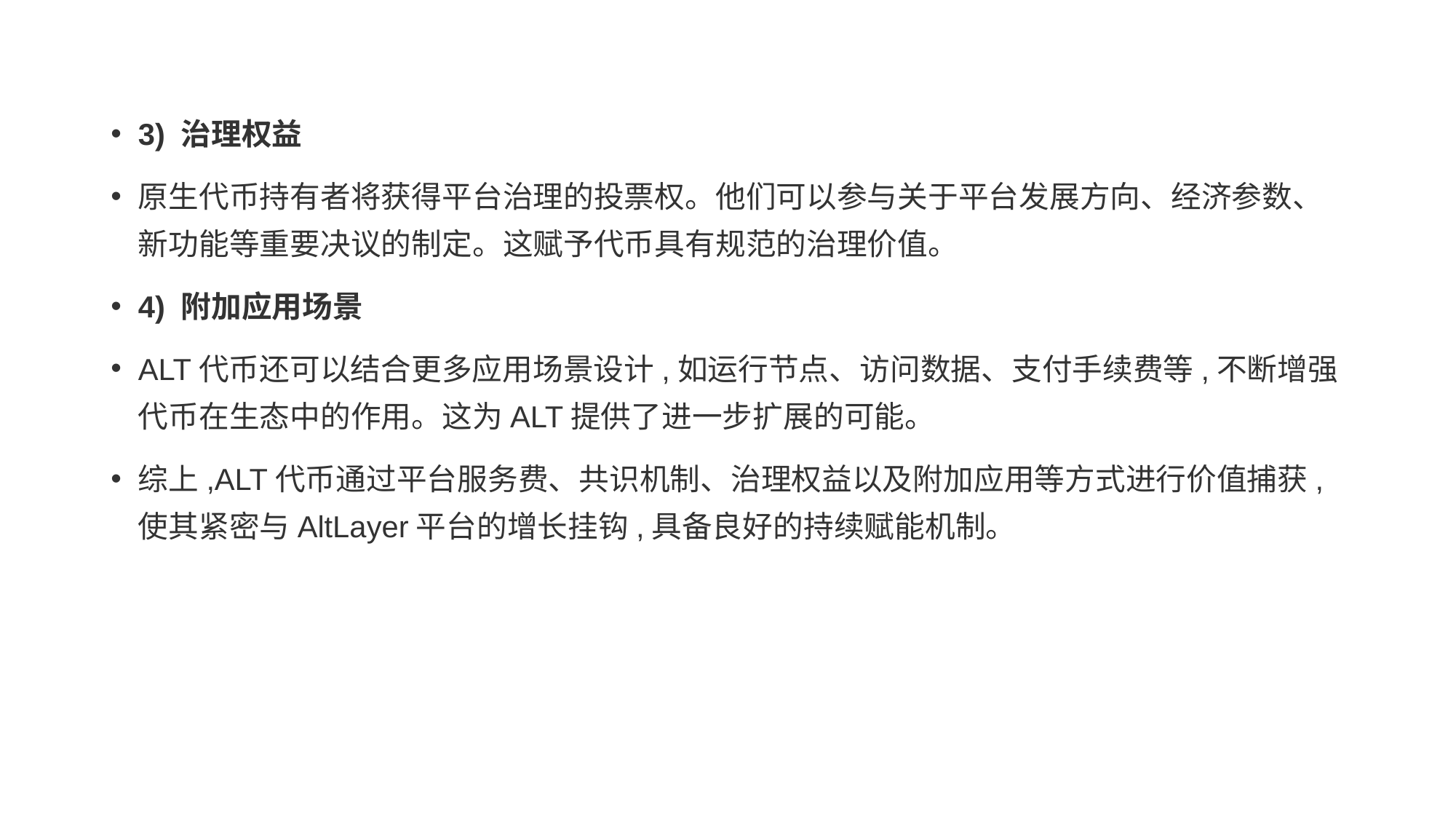

3) 治理权益
原生代币持有者将获得平台治理的投票权。他们可以参与关于平台发展方向、经济参数、新功能等重要决议的制定。这赋予代币具有规范的治理价值。
4) 附加应用场景
ALT代币还可以结合更多应用场景设计,如运行节点、访问数据、支付手续费等,不断增强代币在生态中的作用。这为ALT提供了进一步扩展的可能。
综上,ALT代币通过平台服务费、共识机制、治理权益以及附加应用等方式进行价值捕获,使其紧密与AltLayer平台的增长挂钩,具备良好的持续赋能机制。